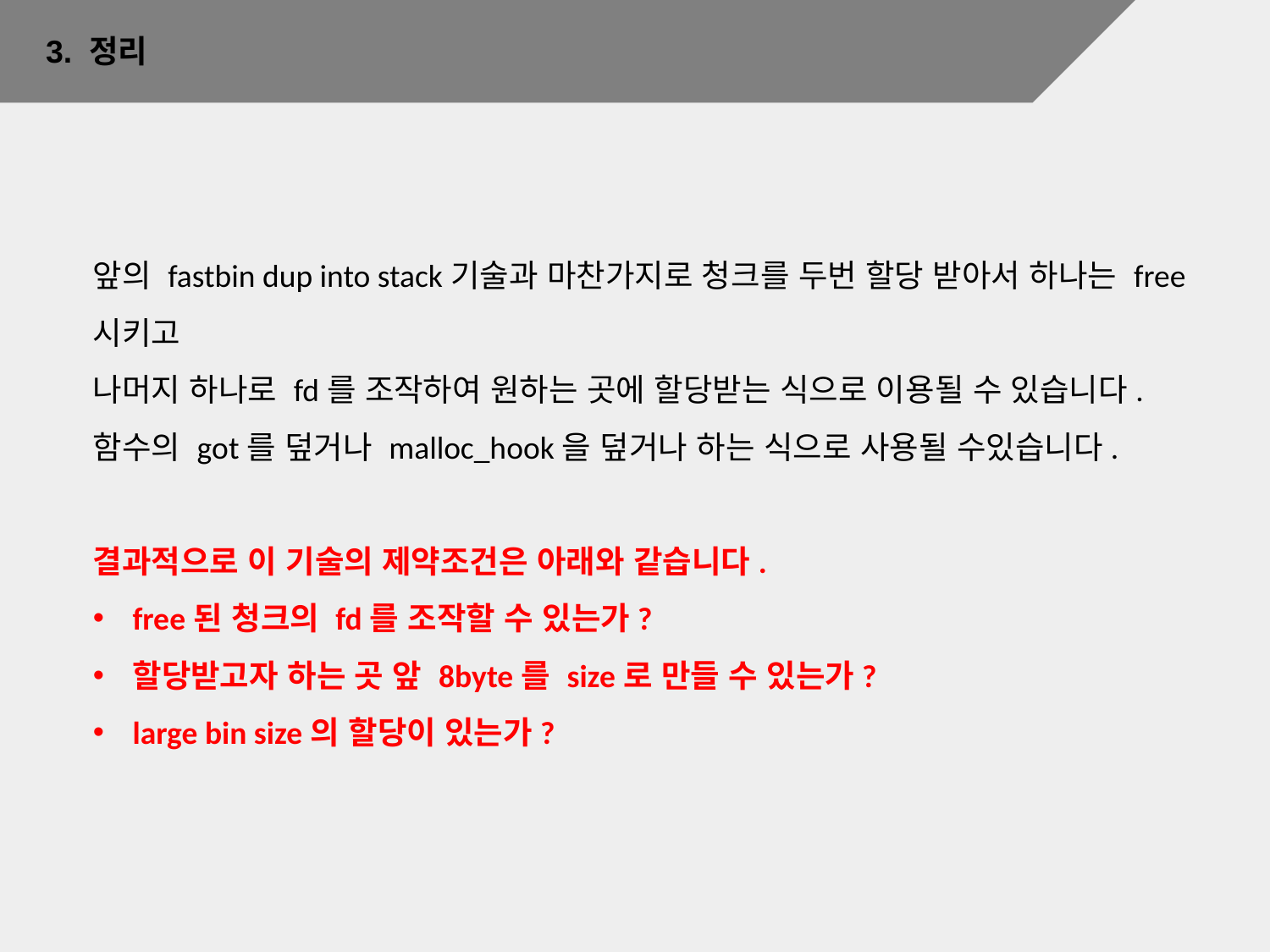

3. 정리
앞의 fastbin dup into stack기술과 마찬가지로 청크를 두번 할당 받아서 하나는 free시키고
나머지 하나로 fd를 조작하여 원하는 곳에 할당받는 식으로 이용될 수 있습니다.
함수의 got를 덮거나 malloc_hook을 덮거나 하는 식으로 사용될 수있습니다.

결과적으로 이 기술의 제약조건은 아래와 같습니다.
free된 청크의 fd를 조작할 수 있는가?
할당받고자 하는 곳 앞 8byte를 size로 만들 수 있는가?
large bin size의 할당이 있는가?